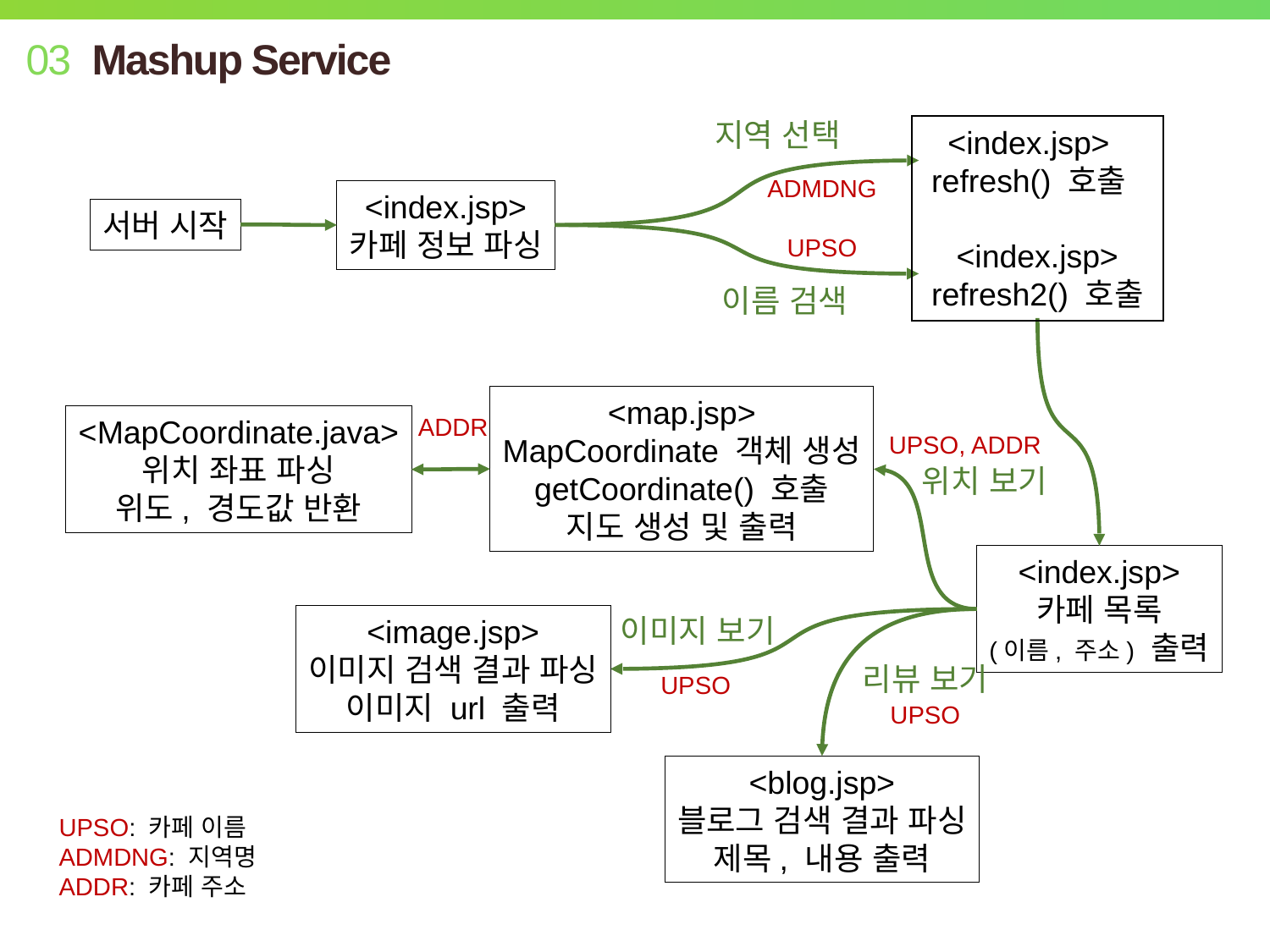

Mashup Service
03
지역 선택
<index.jsp>
refresh() 호출

ADMDNG
<index.jsp>
카페 정보 파싱
서버 시작
UPSO
<index.jsp>
refresh2() 호출
이름 검색
<map.jsp>
MapCoordinate 객체 생성
getCoordinate() 호출
지도 생성 및 출력
ADDR
<MapCoordinate.java>
위치 좌표 파싱
위도, 경도값 반환
UPSO, ADDR
위치 보기
<index.jsp>
카페 목록
(이름, 주소) 출력
이미지 보기
<image.jsp>
이미지 검색 결과 파싱
이미지 url 출력
리뷰 보기
UPSO
UPSO
<blog.jsp>
블로그 검색 결과 파싱
제목, 내용 출력
UPSO: 카페 이름
ADMDNG: 지역명
ADDR: 카페 주소